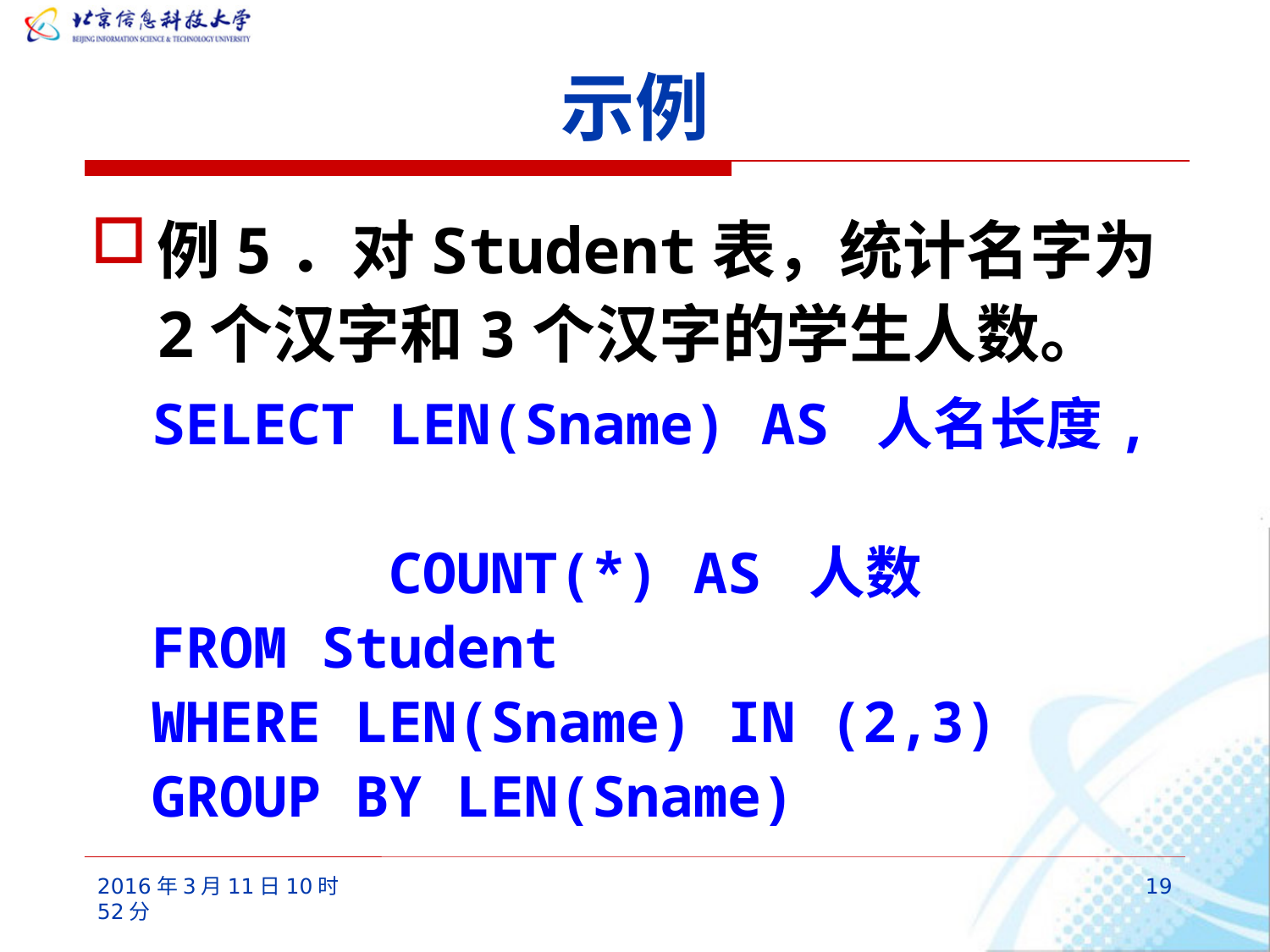

# 示例
例5．对Student表，统计名字为2个汉字和3个汉字的学生人数。
SELECT LEN(Sname) AS 人名长度,
       COUNT(*) AS 人数
FROM Student
WHERE LEN(Sname) IN (2,3)
GROUP BY LEN(Sname)

2016年3月11日10时52分
19